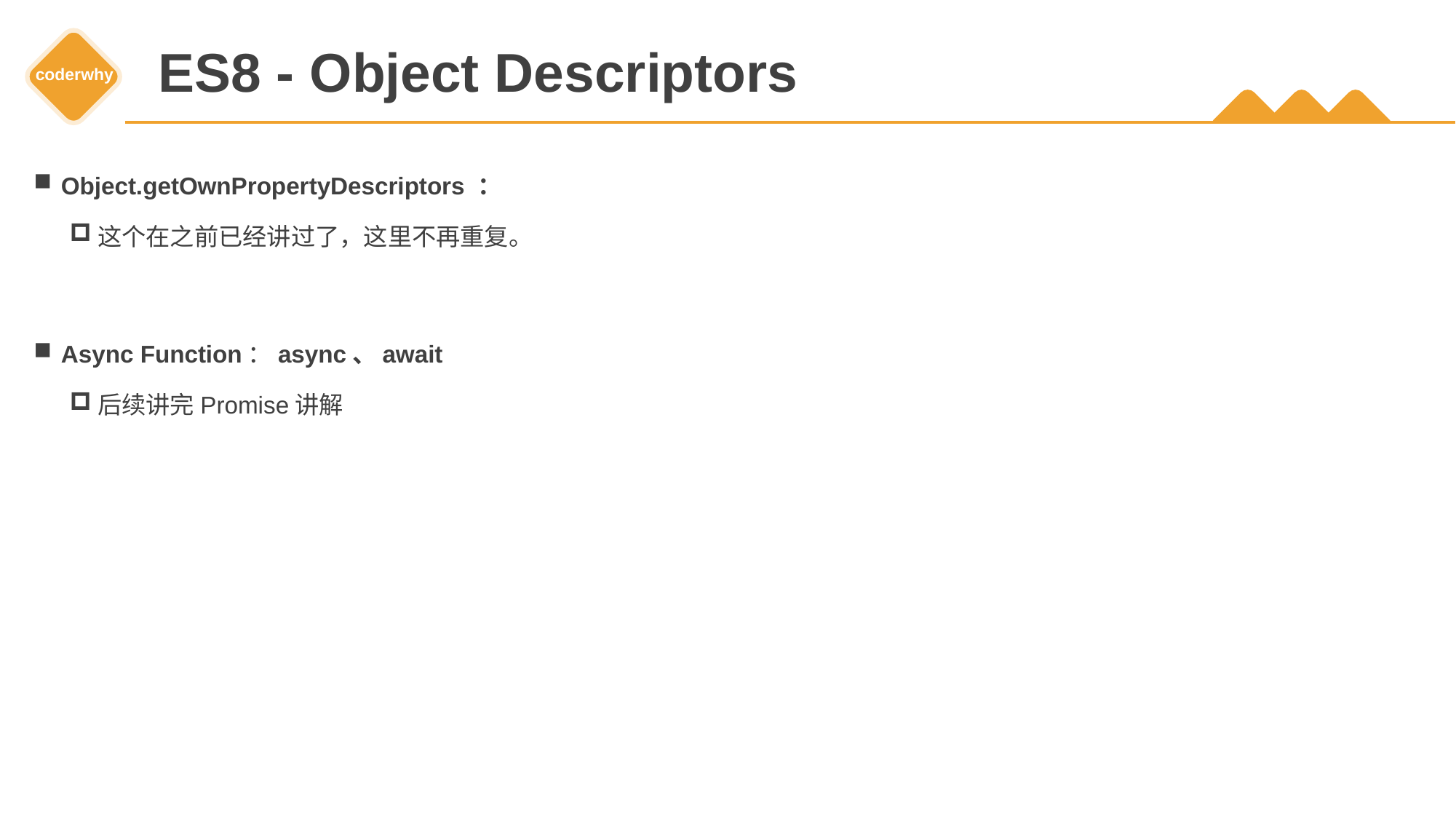

# ES8 - Object Descriptors
Object.getOwnPropertyDescriptors ：
这个在之前已经讲过了，这里不再重复。

Async Function：async、await
后续讲完Promise讲解